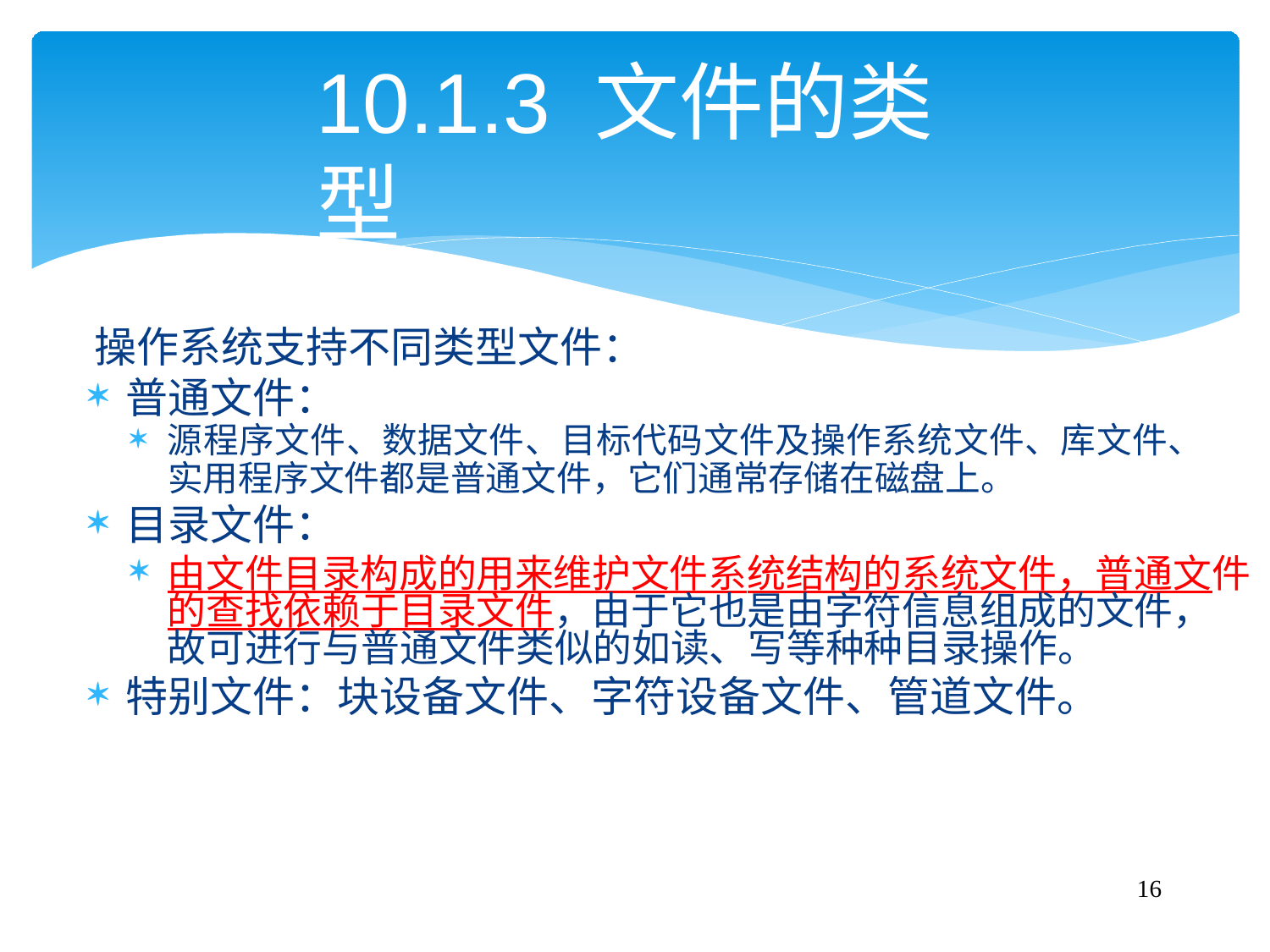

# 10.1.3 文件的类型
操作系统支持不同类型文件：
普通文件：
源程序文件、数据文件、目标代码文件及操作系统文件、库文件、
实用程序文件都是普通文件，它们通常存储在磁盘上。
目录文件：
由文件目录构成的用来维护文件系统结构的系统文件，普通文件 的查找依赖于目录文件，由于它也是由字符信息组成的文件， 故可进行与普通文件类似的如读、写等种种目录操作。
特别文件：块设备文件、字符设备文件、管道文件。
16